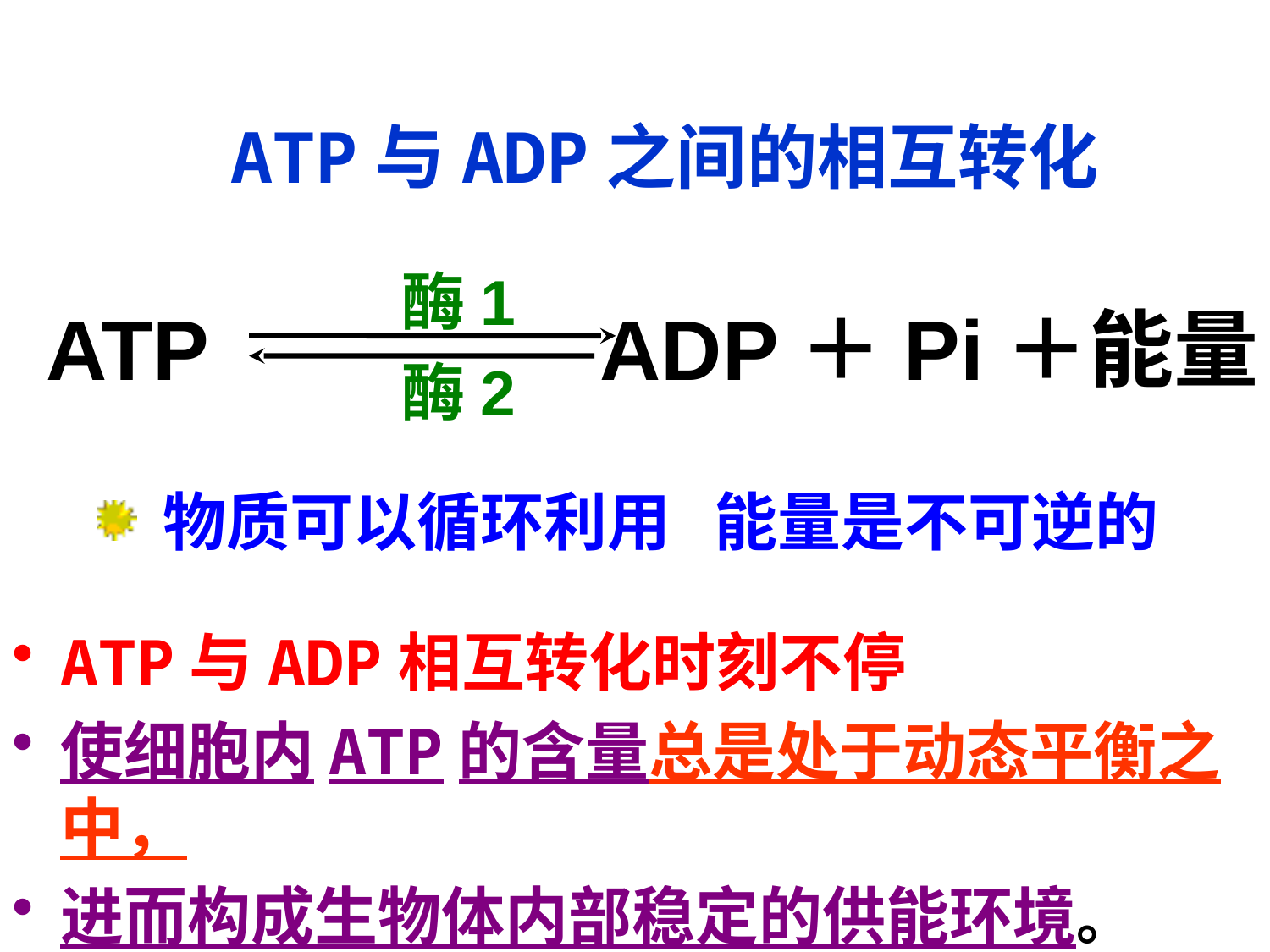

ATP与ADP之间的相互转化
酶1
ATP　　　     ADP＋Pi＋能量

酶2

 物质可以循环利用   能量是不可逆的
ATP与ADP相互转化时刻不停
使细胞内ATP的含量总是处于动态平衡之中，
进而构成生物体内部稳定的供能环境。